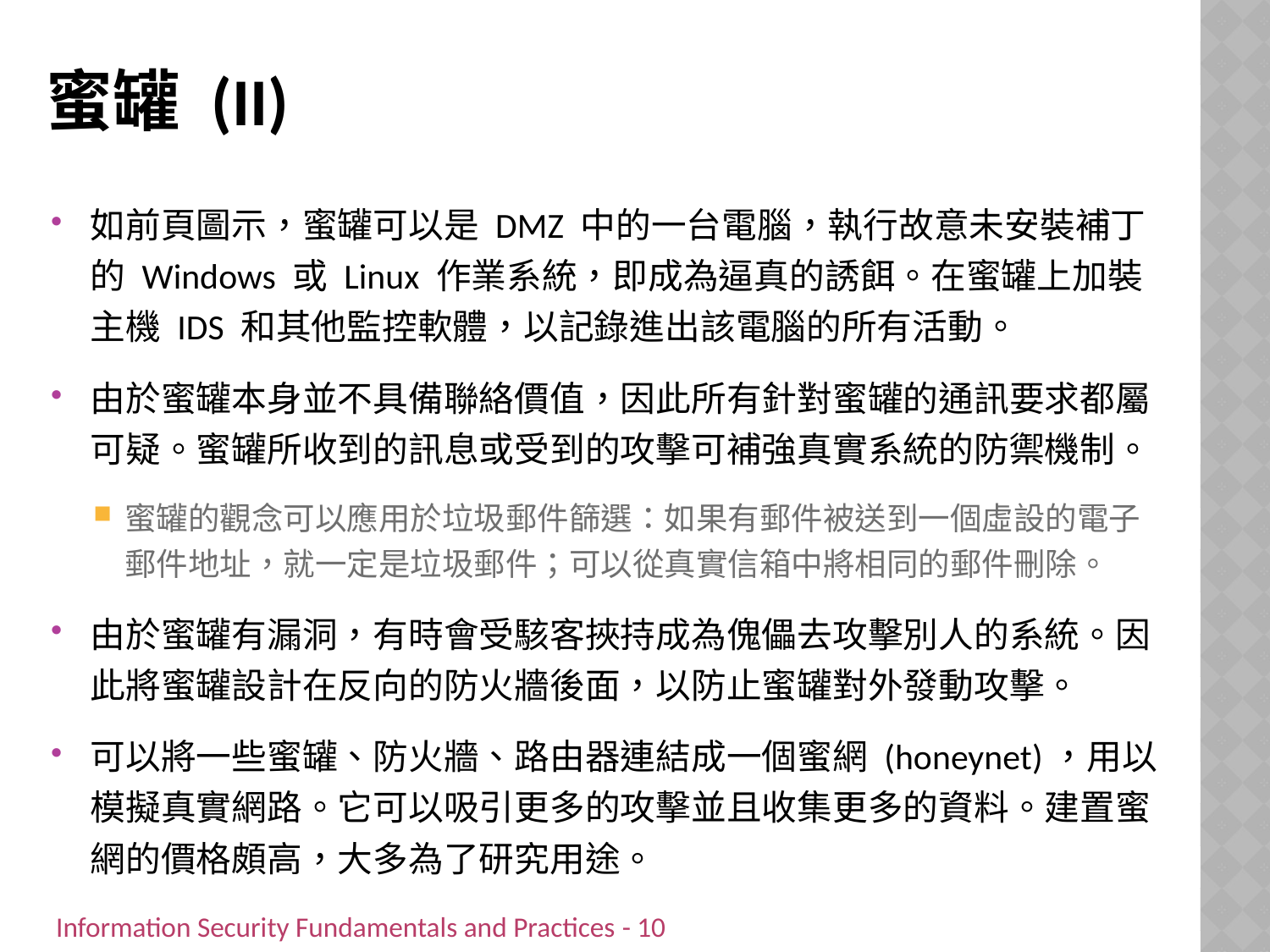

# 蜜罐 (II)
如前頁圖示，蜜罐可以是 DMZ 中的一台電腦，執行故意未安裝補丁的 Windows 或 Linux 作業系統，即成為逼真的誘餌。在蜜罐上加裝主機 IDS 和其他監控軟體，以記錄進出該電腦的所有活動。
由於蜜罐本身並不具備聯絡價值，因此所有針對蜜罐的通訊要求都屬可疑。蜜罐所收到的訊息或受到的攻擊可補強真實系統的防禦機制。
蜜罐的觀念可以應用於垃圾郵件篩選：如果有郵件被送到一個虛設的電子郵件地址，就一定是垃圾郵件；可以從真實信箱中將相同的郵件刪除。
由於蜜罐有漏洞，有時會受駭客挾持成為傀儡去攻擊別人的系統。因此將蜜罐設計在反向的防火牆後面，以防止蜜罐對外發動攻擊。
可以將一些蜜罐、防火牆、路由器連結成一個蜜網 (honeynet)，用以模擬真實網路。它可以吸引更多的攻擊並且收集更多的資料。建置蜜網的價格頗高，大多為了研究用途。